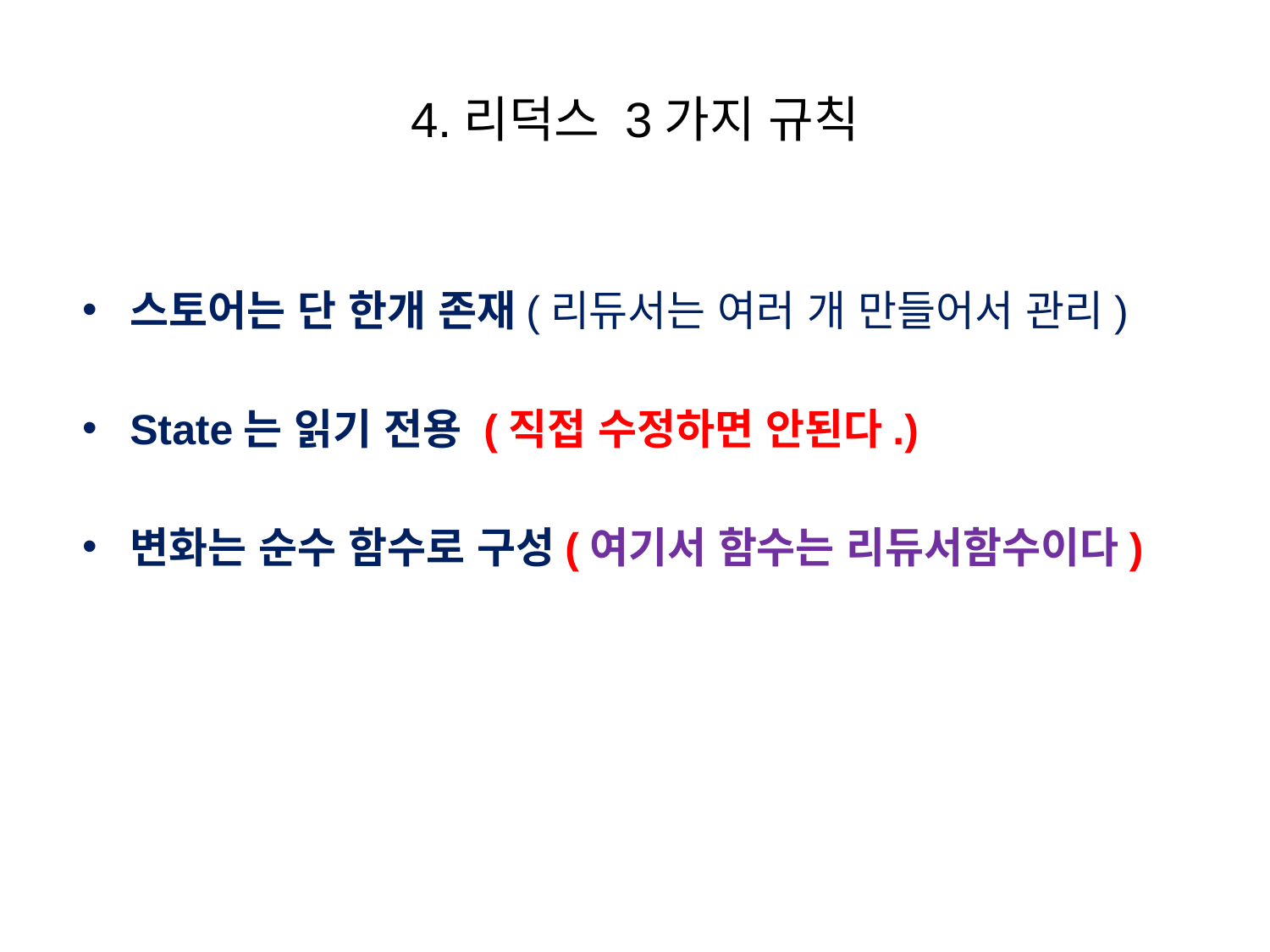

# 4.리덕스 3가지 규칙
스토어는 단 한개 존재(리듀서는 여러 개 만들어서 관리)

State는 읽기 전용 (직접 수정하면 안된다.)

변화는 순수 함수로 구성(여기서 함수는 리듀서함수이다)